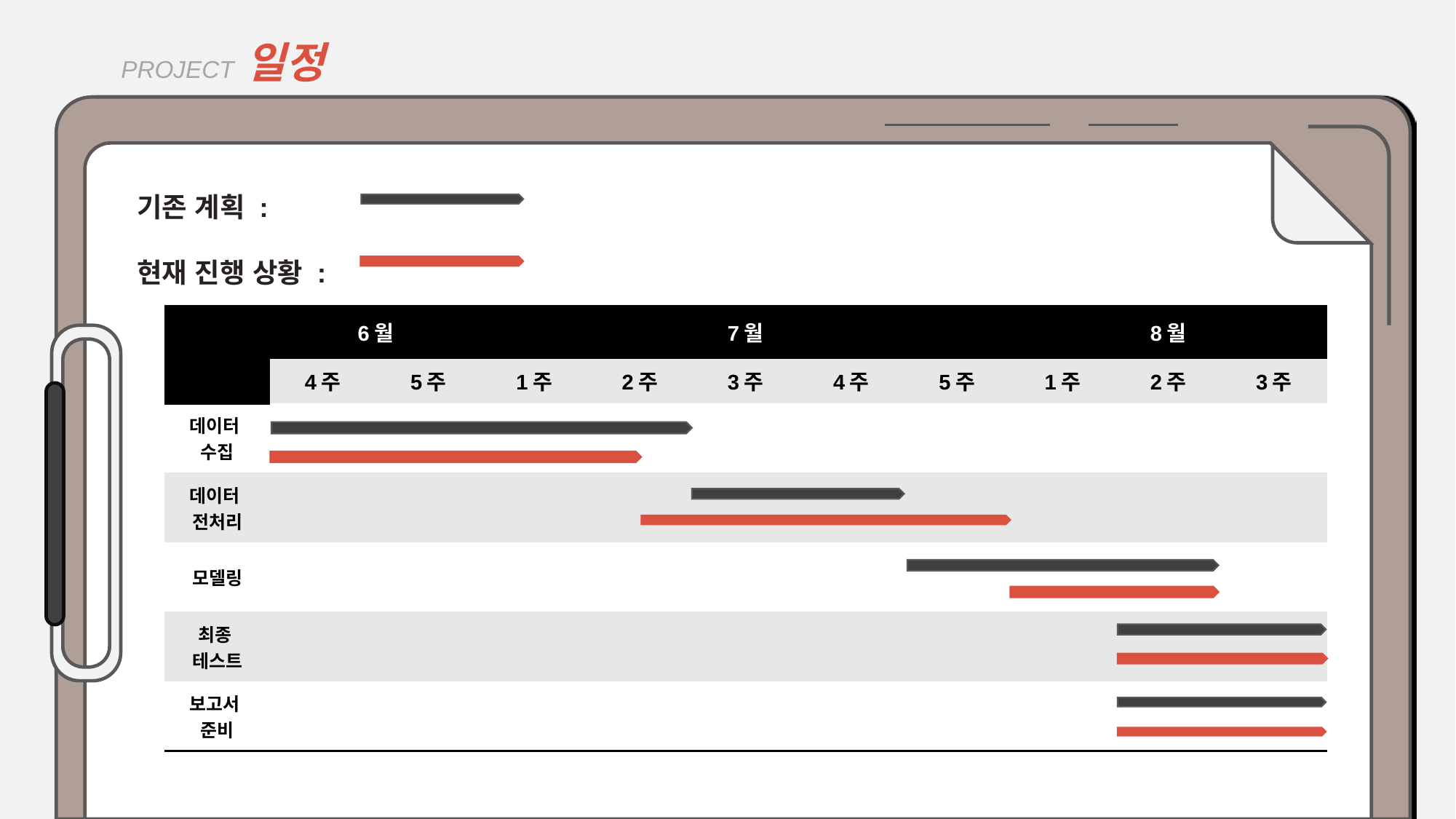

PROJECT 일정

기존 계획 :
현재 진행 상황 :

|  | 6월 |  | 7월 |  |  |  |  | 8월 |  |  |
| --- | --- | --- | --- | --- | --- | --- | --- | --- | --- | --- |
|  | 4주 | 5주 | 1주 | 2주 | 3주 | 4주 | 5주 | 1주 | 2주 | 3주 |
| 데이터 수집 |  |  |  |  |  |  |  |  |  |  |
| 데이터 전처리 |  |  |  |  |  |  |  |  |  |  |
| 모델링 |  |  |  |  |  |  |  |  |  |  |
| 최종 테스트 |  |  |  |  |  |  |  |  |  |  |
| 보고서 준비 |  |  |  |  |  |  |  |  |  |  |